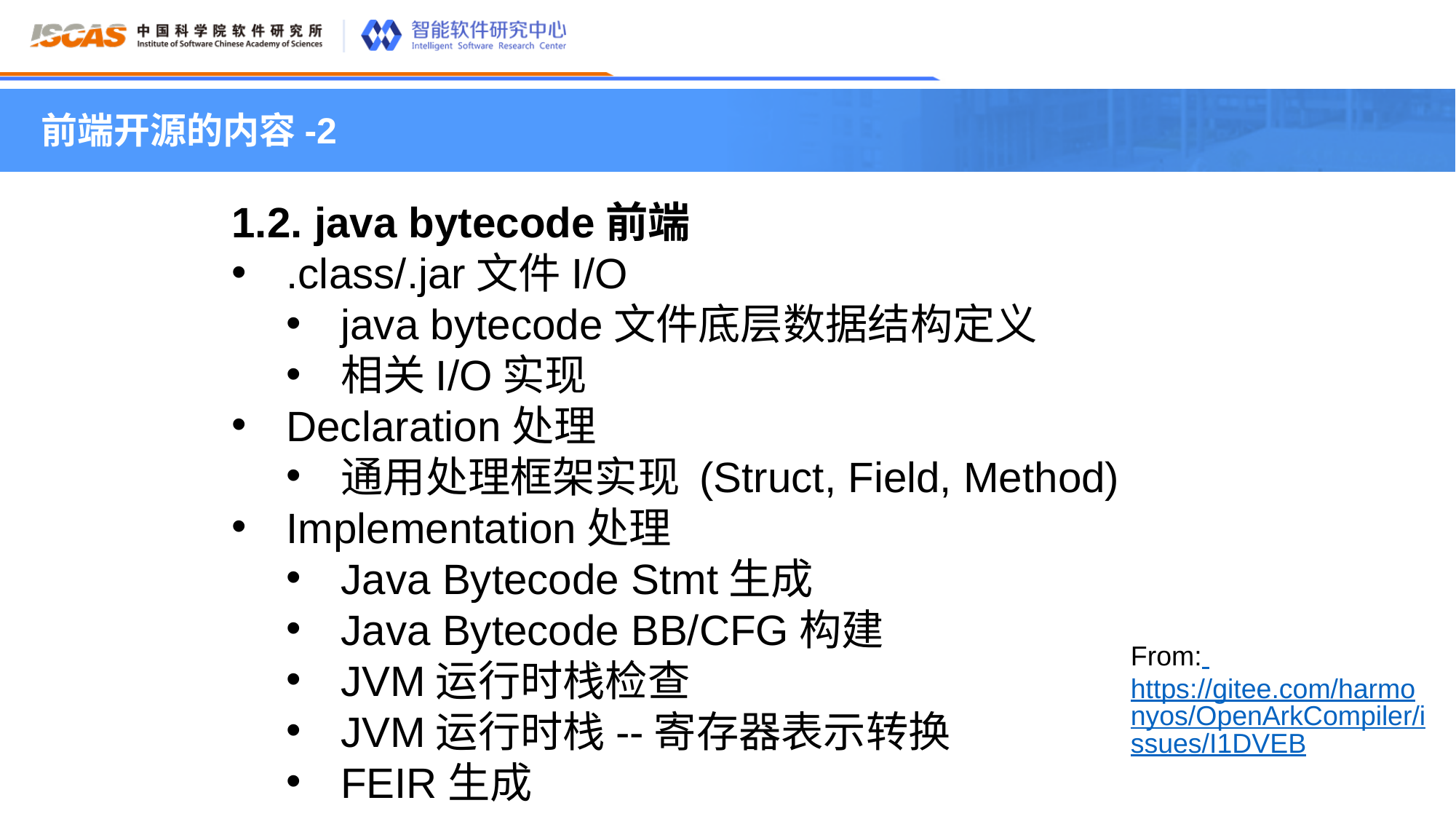

前端开源的内容-2
1.2. java bytecode前端
.class/.jar文件I/O
java bytecode文件底层数据结构定义
相关I/O实现
Declaration处理
通用处理框架实现 (Struct, Field, Method)
Implementation处理
Java Bytecode Stmt生成
Java Bytecode BB/CFG构建
JVM运行时栈检查
JVM运行时栈--寄存器表示转换
FEIR生成
From: https://gitee.com/harmonyos/OpenArkCompiler/issues/I1DVEB